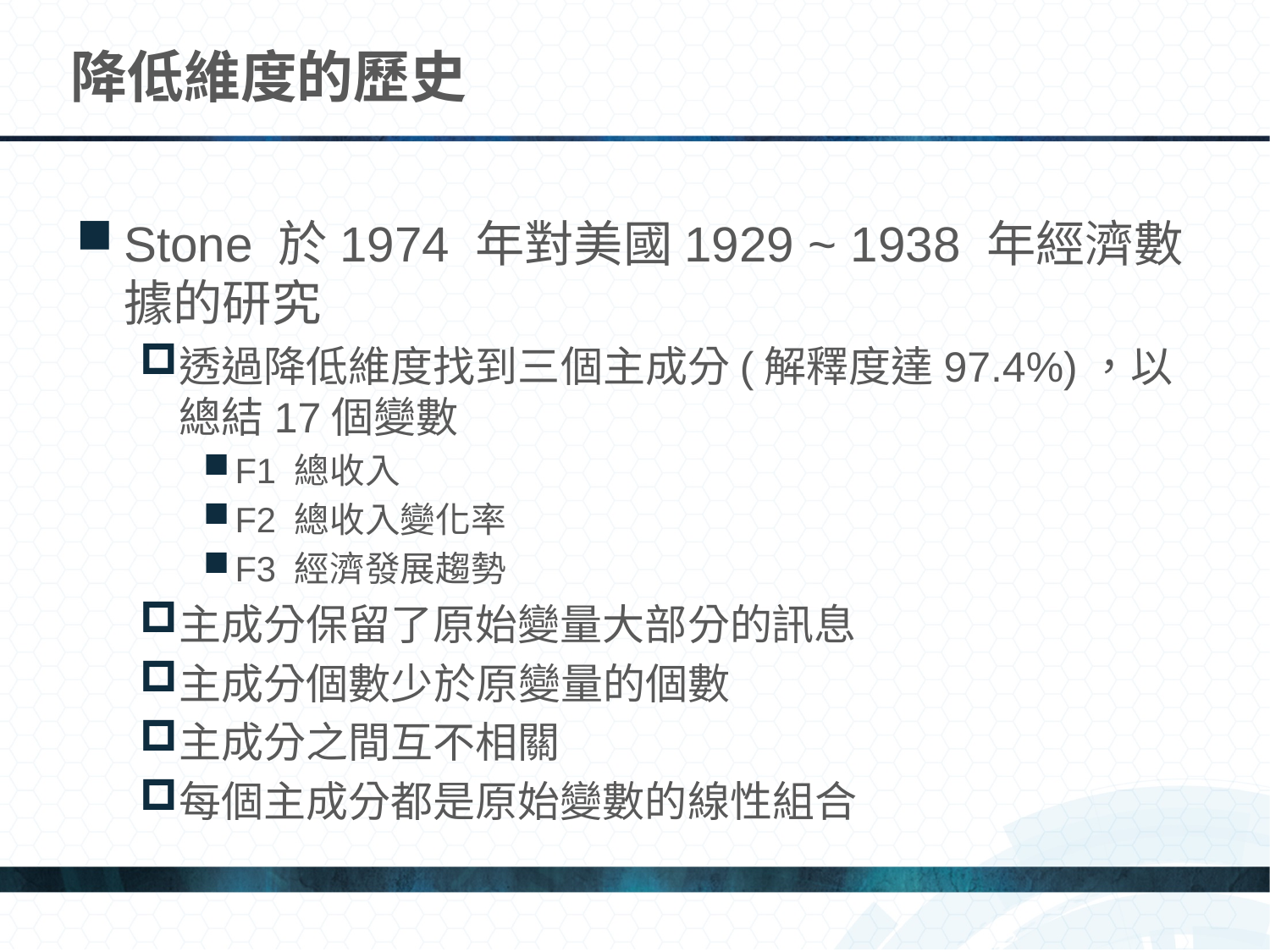

# 降低維度的歷史
Stone 於1974 年對美國1929 ~ 1938 年經濟數據的研究
透過降低維度找到三個主成分(解釋度達97.4%)，以總結17個變數
F1 總收入
F2 總收入變化率
F3 經濟發展趨勢
主成分保留了原始變量大部分的訊息
主成分個數少於原變量的個數
主成分之間互不相關
每個主成分都是原始變數的線性組合